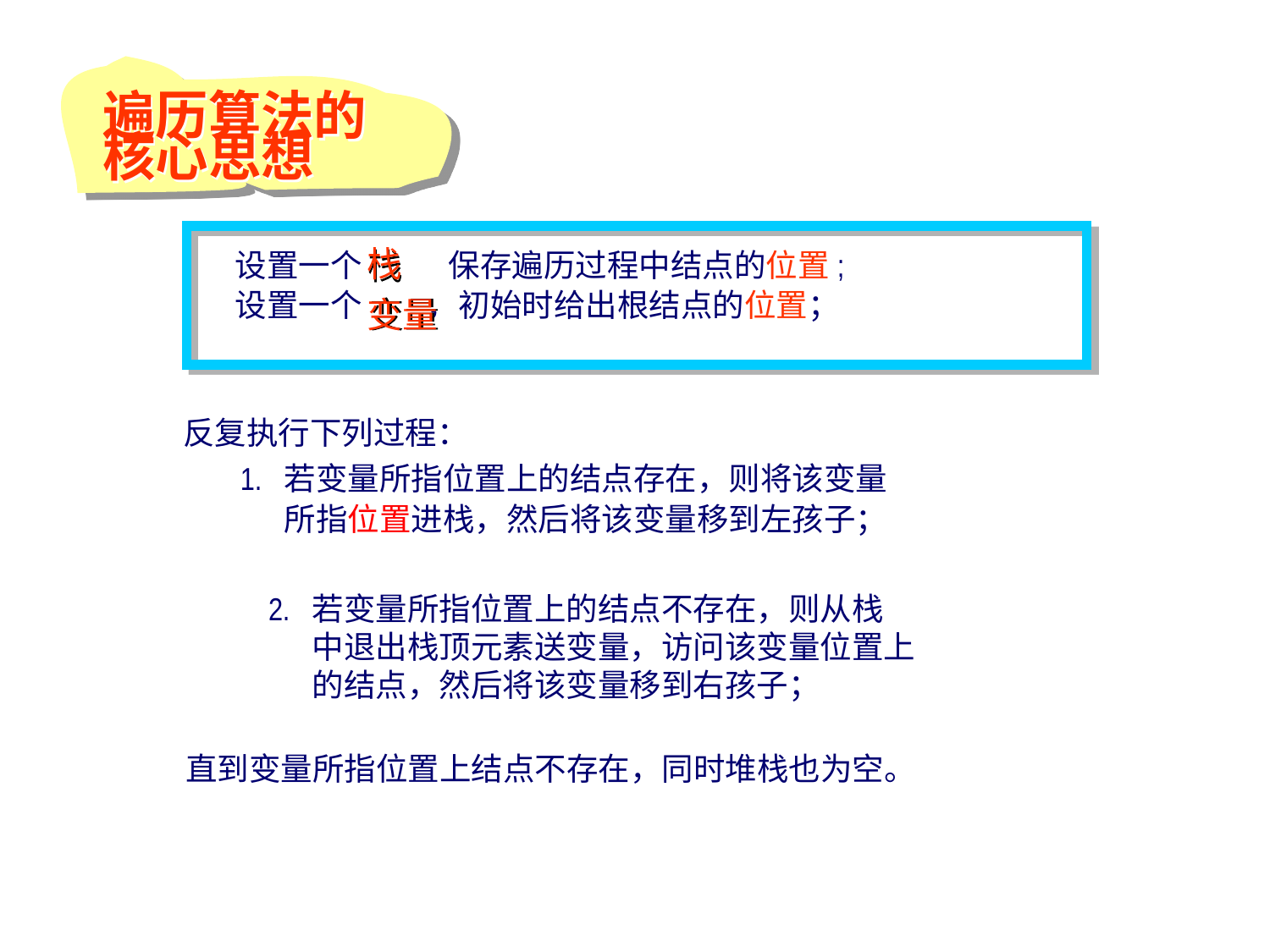

遍历算法的
核心思想

栈
设置一个            保存遍历过程中结点的位置;
设置一个         ，初始时给出根结点的位置；
变量
反复执行下列过程：
        1.  若变量所指位置上的结点存在，则将该变量
             所指位置进栈，然后将该变量移到左孩子；
2.  若变量所指位置上的结点不存在，则从栈
     中退出栈顶元素送变量，访问该变量位置上
     的结点，然后将该变量移到右孩子；
直到变量所指位置上结点不存在，同时堆栈也为空。